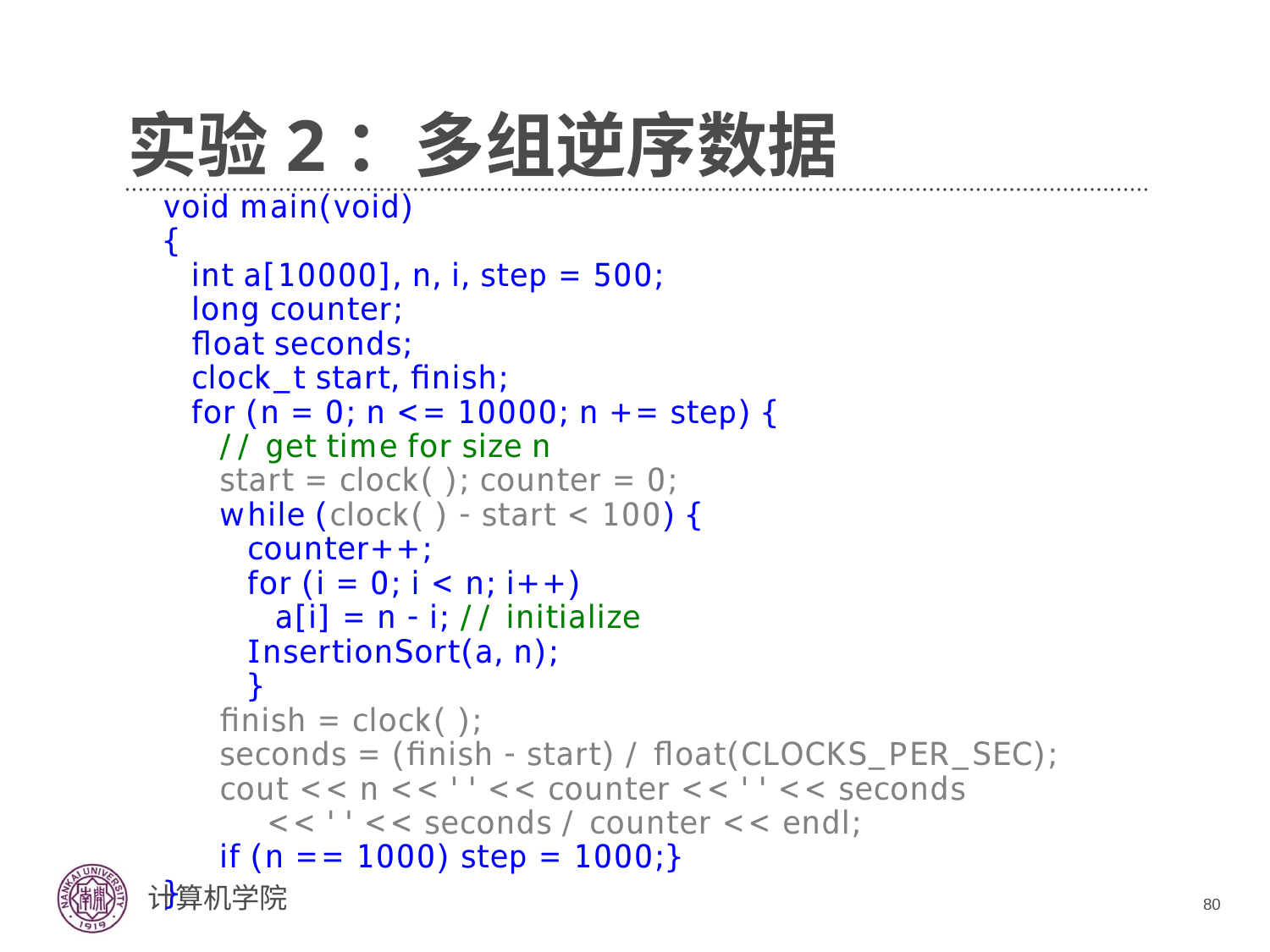

# 实验2：多组逆序数据
void main(void)
{
   int a[10000], n, i, step = 500;
   long counter;
   float seconds;
   clock_t start, finish;
   for (n = 0; n <= 10000; n += step) {
      // get time for size n
      start = clock( ); counter = 0;
      while (clock( ) - start < 100) {
         counter++;
         for (i = 0; i < n; i++)
            a[i] = n - i; // initialize
         InsertionSort(a, n);
         }
      finish = clock( );
      seconds = (finish - start) / float(CLOCKS_PER_SEC);
      cout << n << ' ' << counter << ' ' << seconds
           << ' ' << seconds / counter << endl;
      if (n == 1000) step = 1000;}
}
80